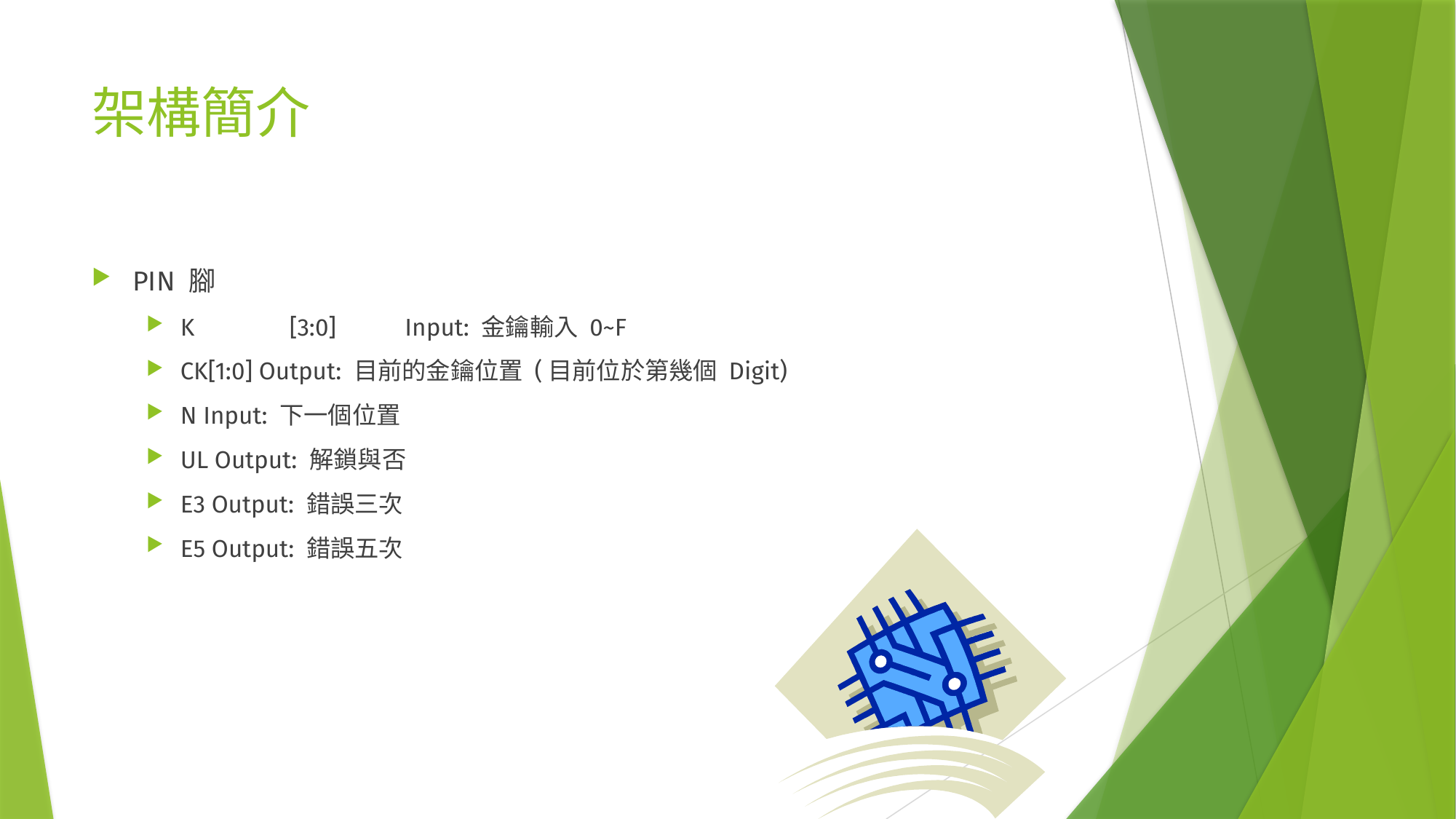

# 架構簡介
PIN 腳
K	[3:0]	 Input: 金鑰輸入 0~F
CK[1:0] Output: 目前的金鑰位置 (目前位於第幾個 Digit)
N Input: 下一個位置
UL Output: 解鎖與否
E3 Output: 錯誤三次
E5 Output: 錯誤五次